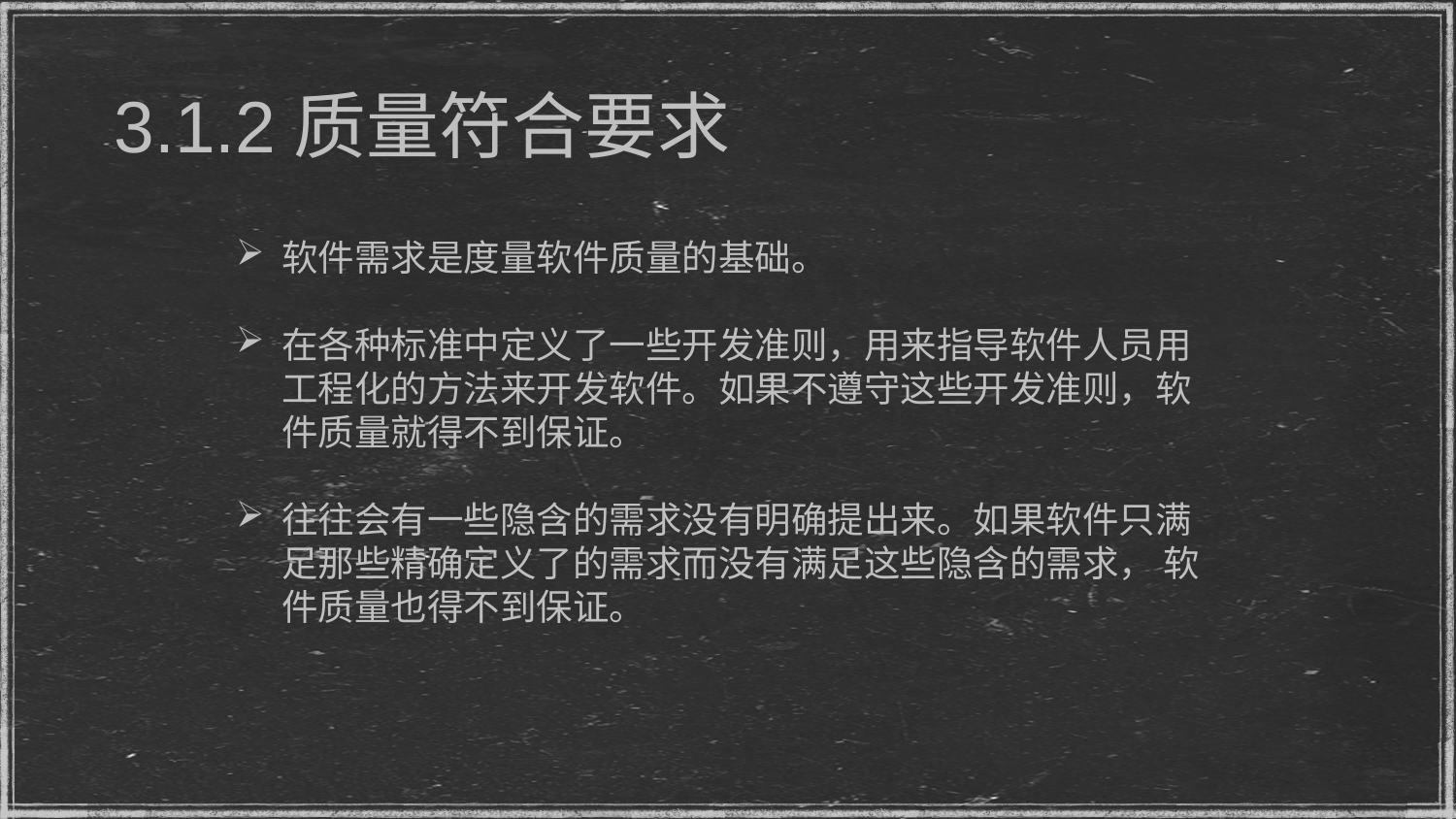

3.1.2质量符合要求

软件需求是度量软件质量的基础。

在各种标准中定义了一些开发准则，用来指导软件人员用工程化的方法来开发软件。如果不遵守这些开发准则，软件质量就得不到保证。

往往会有一些隐含的需求没有明确提出来。如果软件只满足那些精确定义了的需求而没有满足这些隐含的需求， 软件质量也得不到保证。